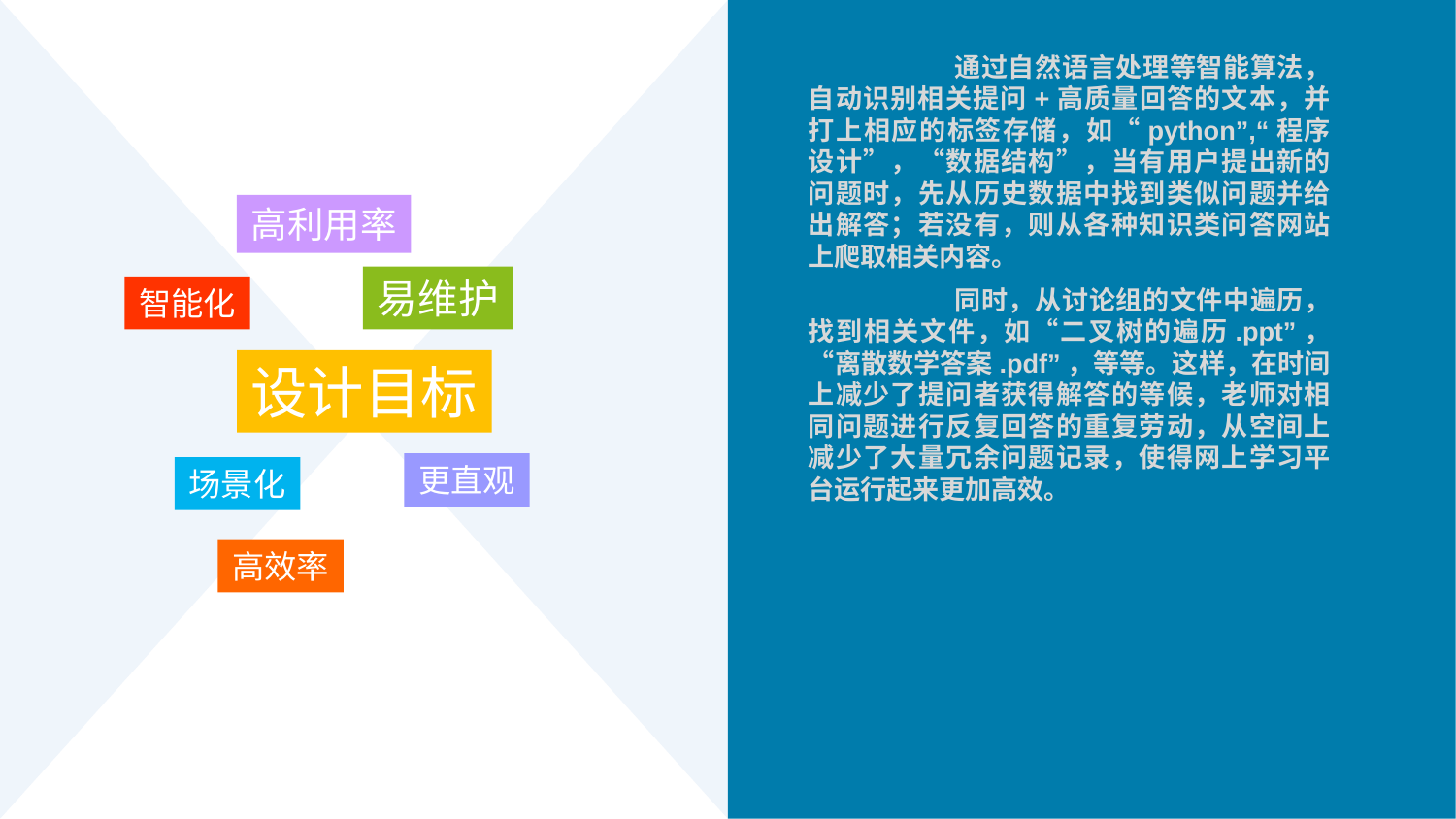

通过自然语言处理等智能算法，自动识别相关提问+高质量回答的文本，并打上相应的标签存储，如“python”,“程序设计”，“数据结构”，当有用户提出新的问题时，先从历史数据中找到类似问题并给出解答；若没有，则从各种知识类问答网站上爬取相关内容。
	同时，从讨论组的文件中遍历，找到相关文件，如“二叉树的遍历.ppt”，“离散数学答案.pdf”，等等。这样，在时间上减少了提问者获得解答的等候，老师对相同问题进行反复回答的重复劳动，从空间上减少了大量冗余问题记录，使得网上学习平台运行起来更加高效。

高利用率

易维护
智能化
设计目标
更直观
场景化
高效率